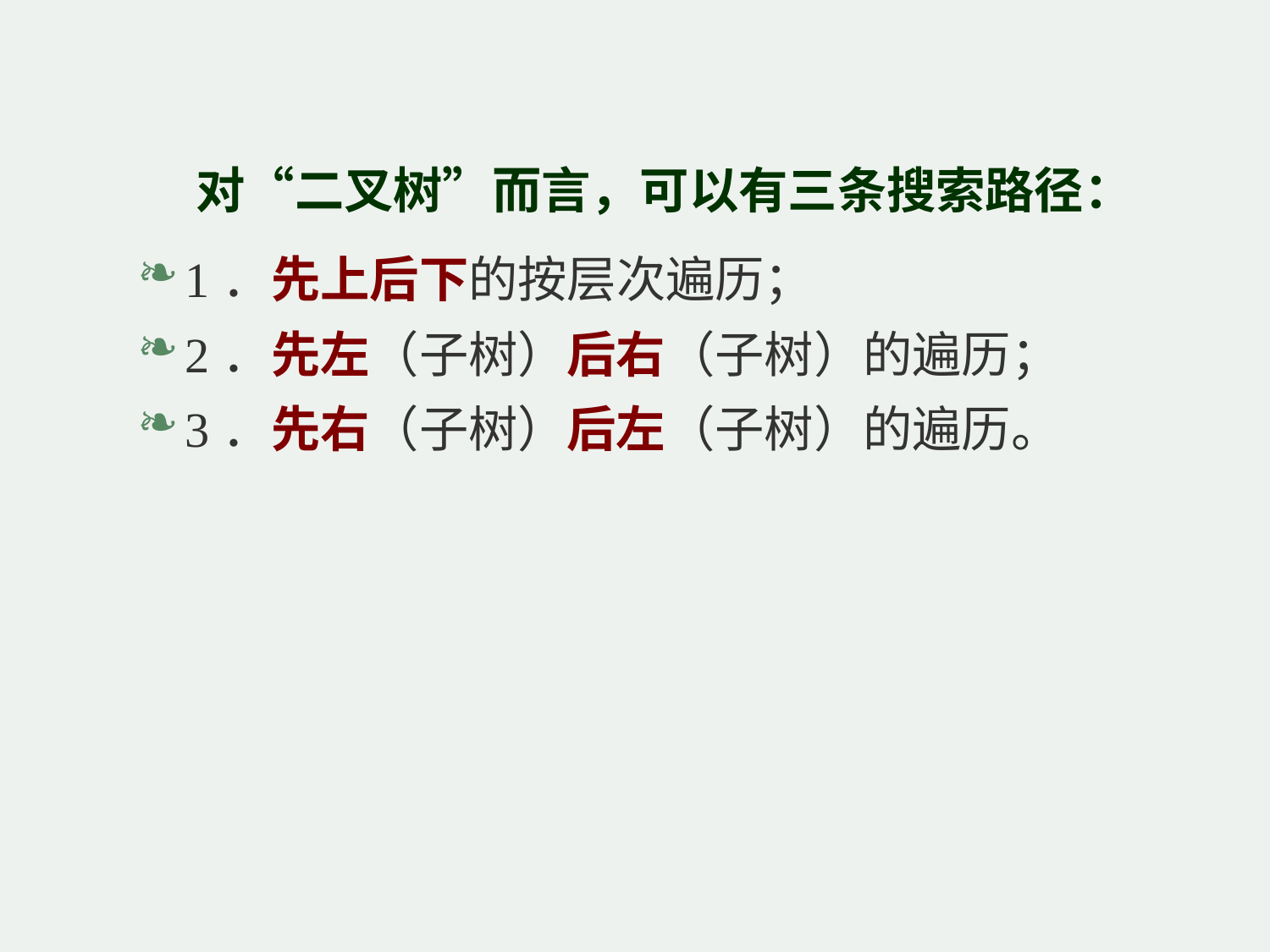

对“二叉树”而言，可以有三条搜索路径：
1．先上后下的按层次遍历；
2．先左（子树）后右（子树）的遍历；
3．先右（子树）后左（子树）的遍历。